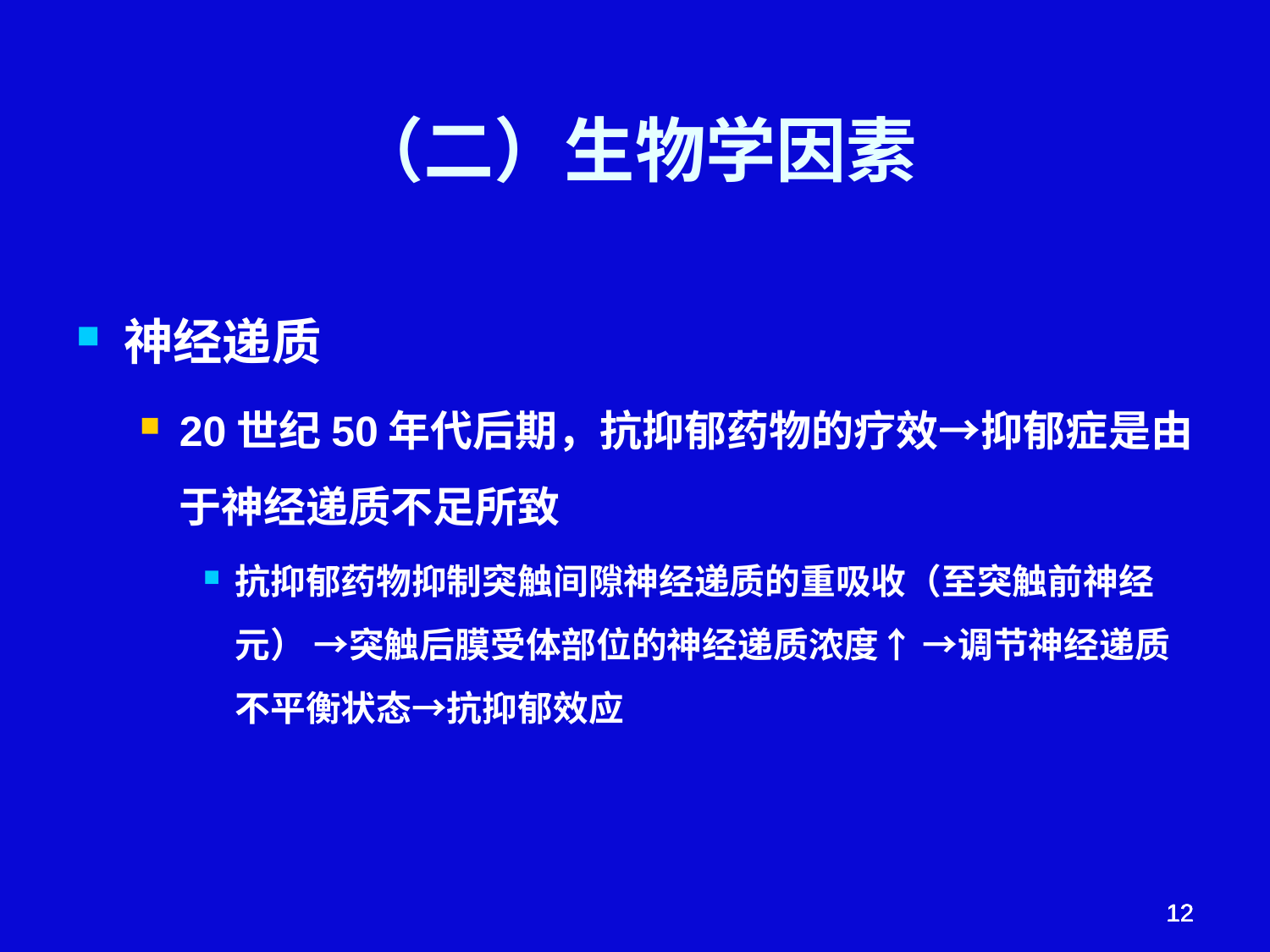

# （二）生物学因素
神经递质
20世纪50年代后期，抗抑郁药物的疗效→抑郁症是由于神经递质不足所致
抗抑郁药物抑制突触间隙神经递质的重吸收（至突触前神经元） →突触后膜受体部位的神经递质浓度↑ →调节神经递质不平衡状态→抗抑郁效应
12
12
12
12
12
12